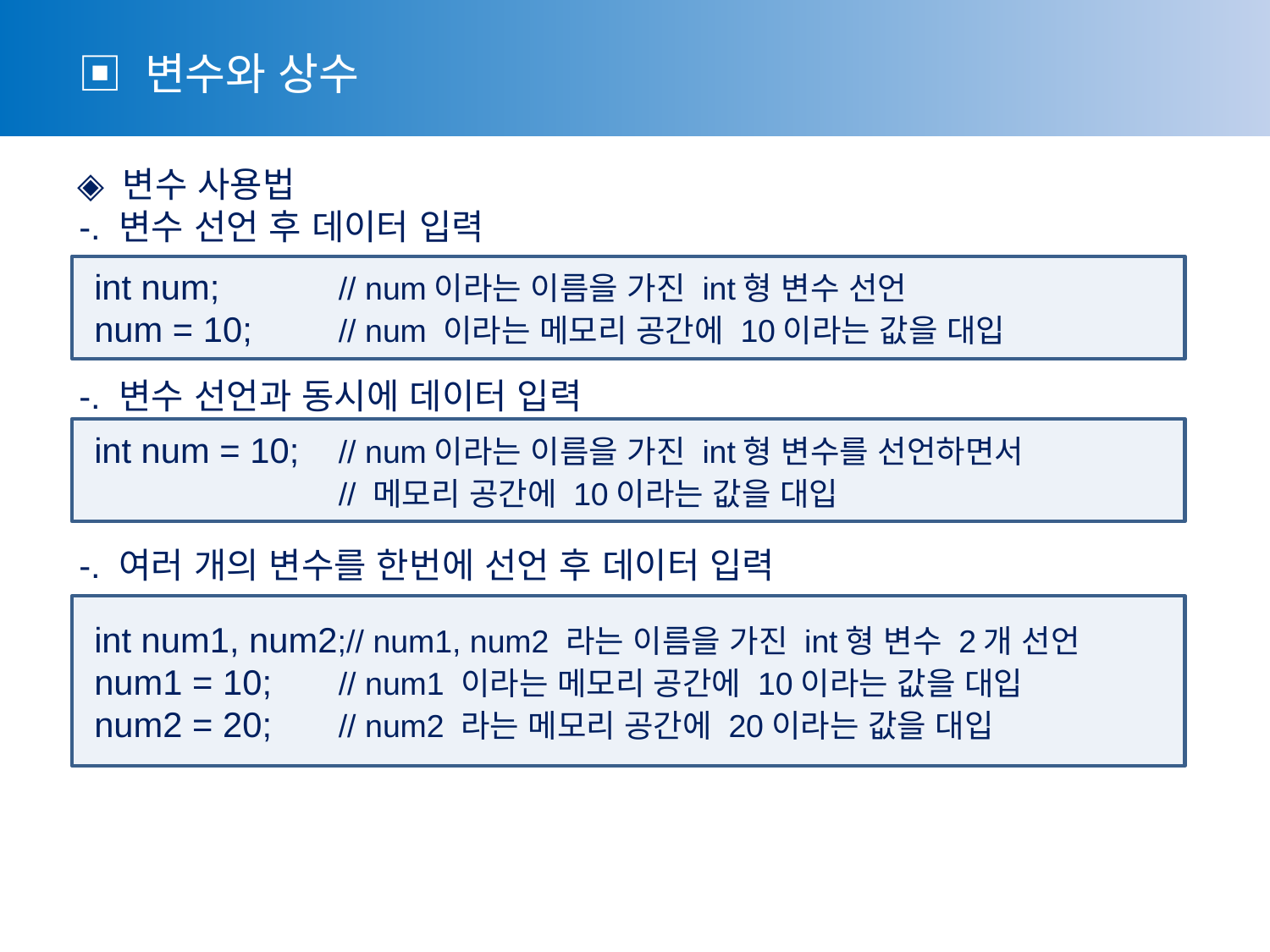

▣ 변수와 상수
 ◈ 변수 사용법
 -. 변수 선언 후 데이터 입력

 -. 변수 선언과 동시에 데이터 입력

 -. 여러 개의 변수를 한번에 선언 후 데이터 입력
 int num;	// num이라는 이름을 가진 int형 변수 선언
 num = 10;	// num 이라는 메모리 공간에 10이라는 값을 대입
 int num = 10;	// num이라는 이름을 가진 int형 변수를 선언하면서
		// 메모리 공간에 10이라는 값을 대입
 int num1, num2;// num1, num2 라는 이름을 가진 int형 변수 2개 선언
 num1 = 10;	// num1 이라는 메모리 공간에 10이라는 값을 대입
 num2 = 20;	// num2 라는 메모리 공간에 20이라는 값을 대입